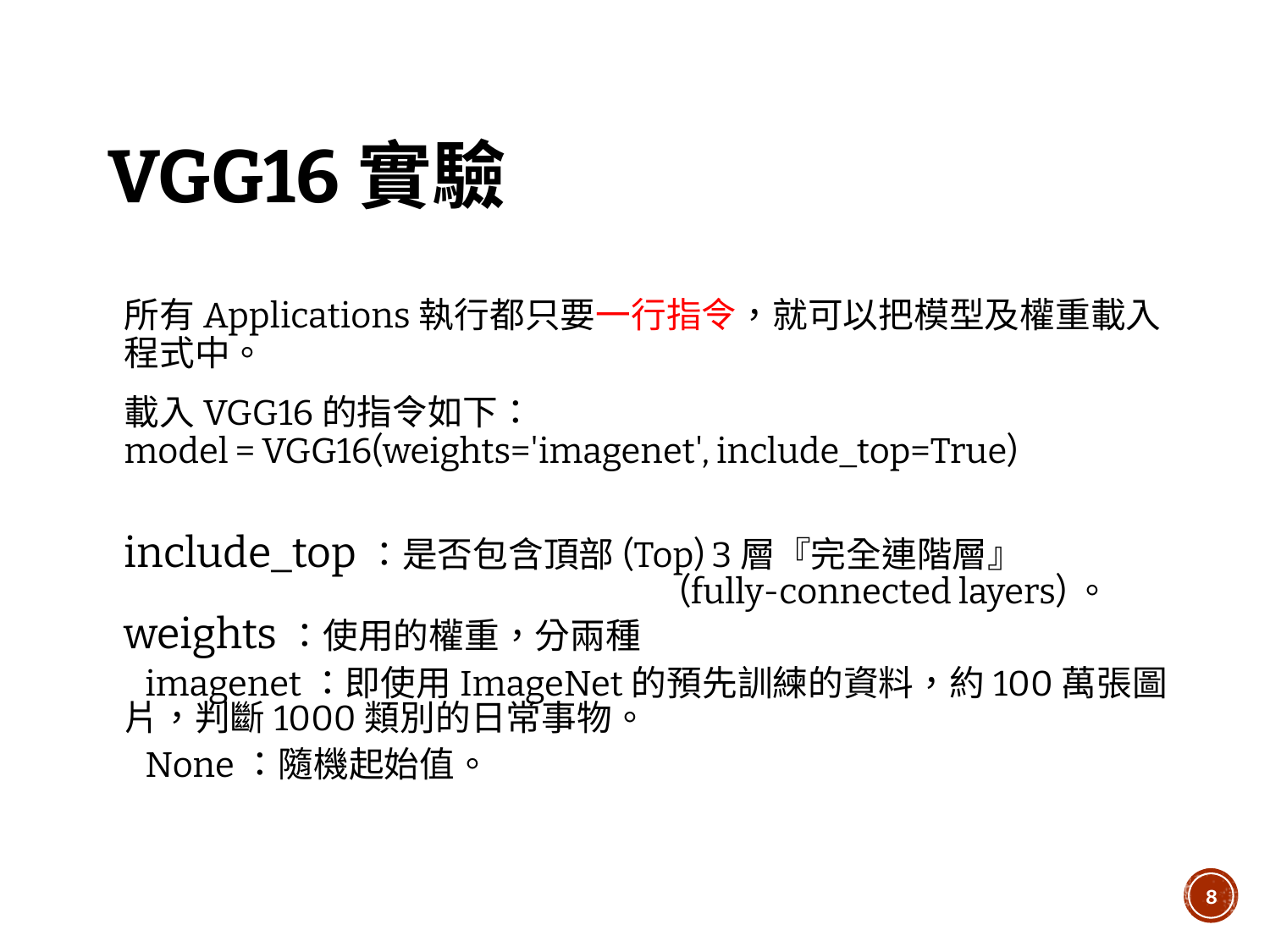

# VGG16實驗
所有Applications執行都只要一行指令，就可以把模型及權重載入程式中。
載入VGG16的指令如下：
model = VGG16(weights='imagenet', include_top=True)

include_top：是否包含頂部(Top) 3層『完全連階層』                             				     (fully-connected layers)。
weights：使用的權重，分兩種
   imagenet：即使用ImageNet的預先訓練的資料，約100萬張圖片，判斷1000類別的日常事物。
   None：隨機起始值。

8